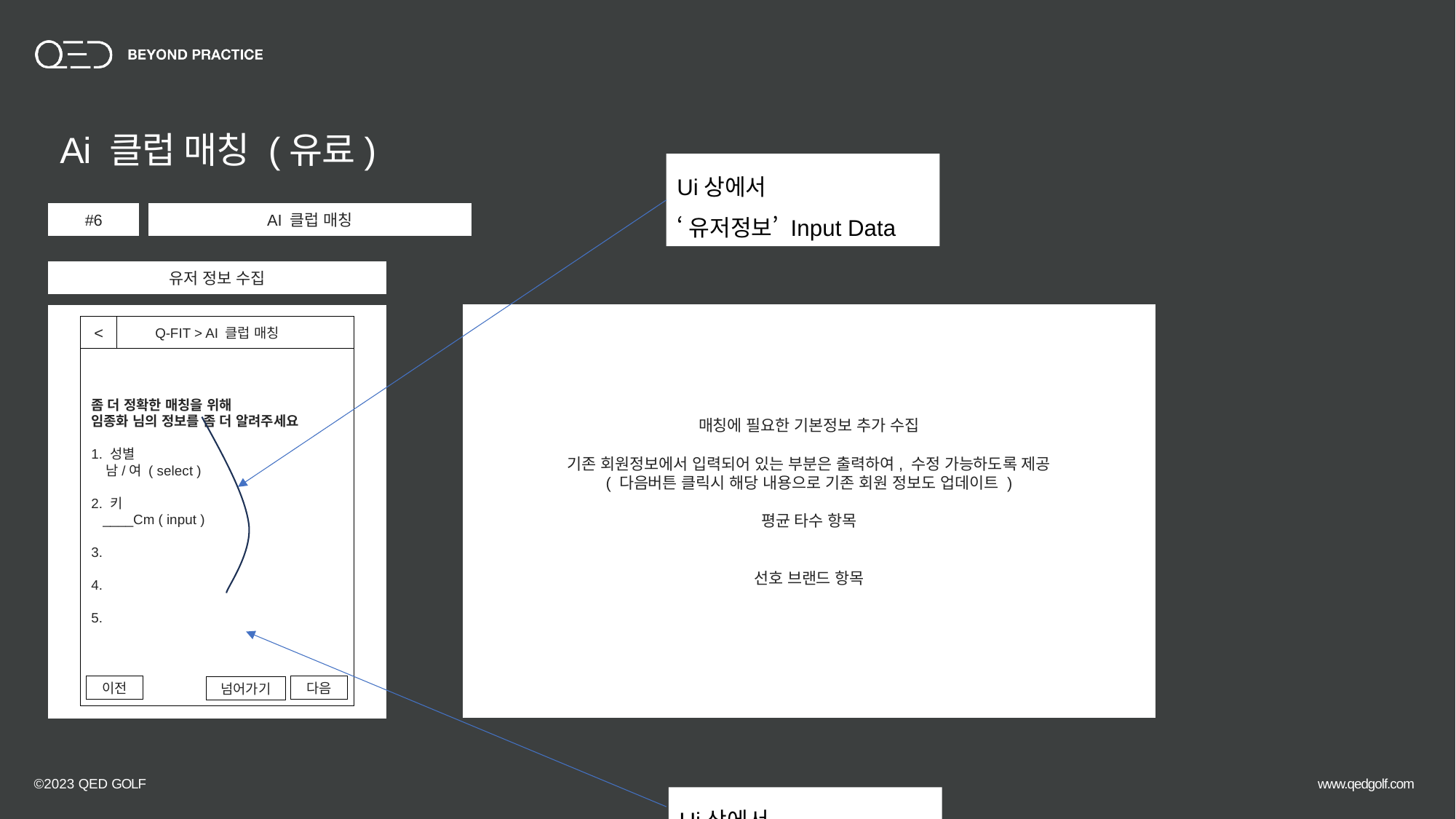

Ai 클럽 매칭 (유료)
Ui상에서
‘유저정보’ Input Data
AI 클럽 매칭
#6
유저 정보 수집
매칭에 필요한 기본정보 추가 수집

기존 회원정보에서 입력되어 있는 부분은 출력하여, 수정 가능하도록 제공
( 다음버튼 클릭시 해당 내용으로 기존 회원 정보도 업데이트 )

평균 타수 항목

선호 브랜드 항목

좀 더 정확한 매칭을 위해
임종화 님의 정보를 좀 더 알려주세요

1. 성별
   남/여 ( select )

2. 키
   ____Cm ( input )

3.

4.

5.
Q-FIT > AI 클럽 매칭
<

이전
다음
넘어가기
Ui상에서
‘취향선택’ Input Data